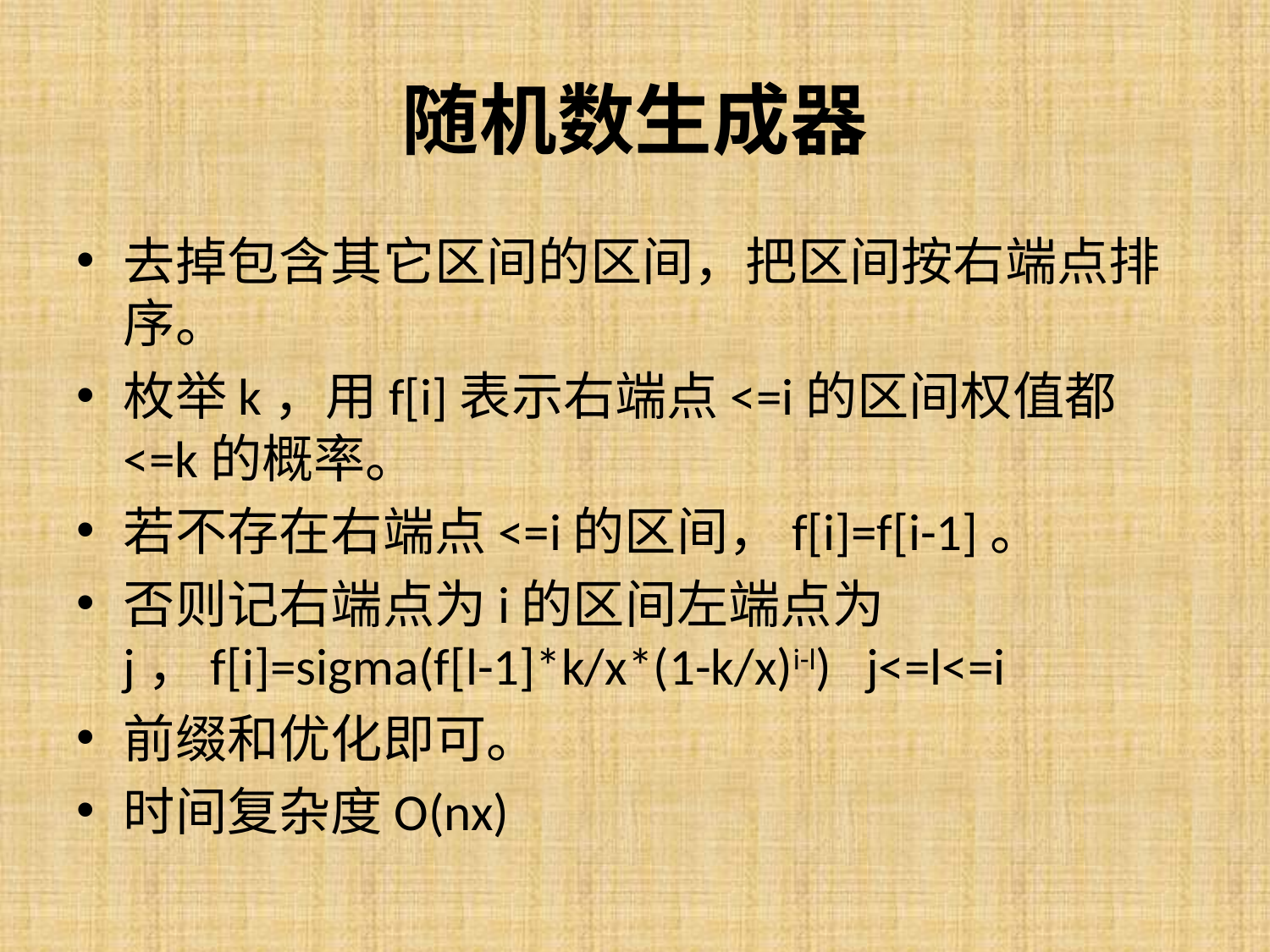

# 随机数生成器
去掉包含其它区间的区间，把区间按右端点排序。
枚举k，用f[i]表示右端点<=i的区间权值都<=k的概率。
若不存在右端点<=i的区间，f[i]=f[i-1]。
否则记右端点为i的区间左端点为j，f[i]=sigma(f[l-1]*k/x*(1-k/x)i-l)   j<=l<=i
前缀和优化即可。
时间复杂度O(nx)